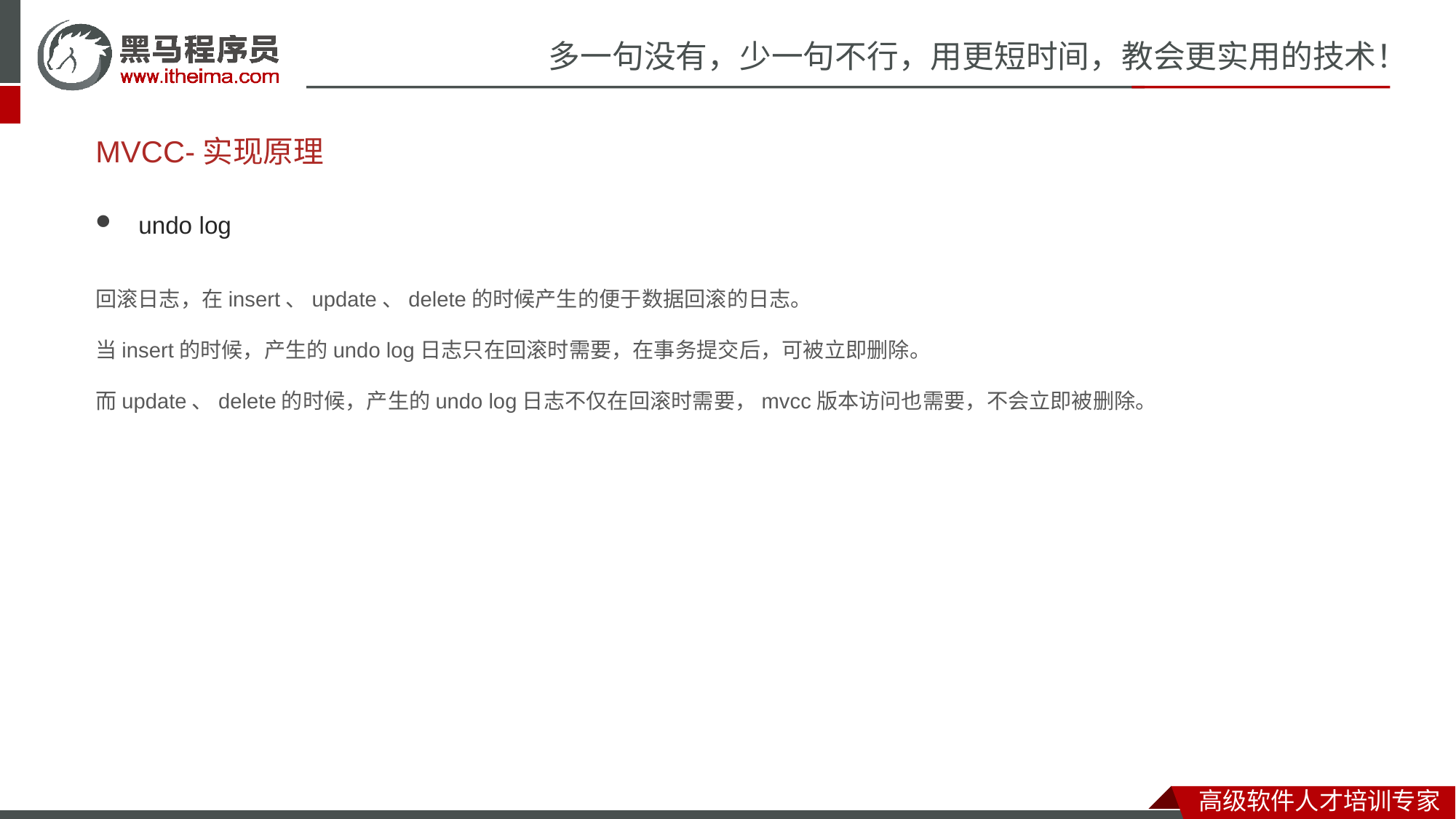

# MVCC-实现原理
undo log
回滚日志，在insert、update、delete的时候产生的便于数据回滚的日志。
当insert的时候，产生的undo log日志只在回滚时需要，在事务提交后，可被立即删除。
而update、delete的时候，产生的undo log日志不仅在回滚时需要，mvcc版本访问也需要，不会立即被删除。